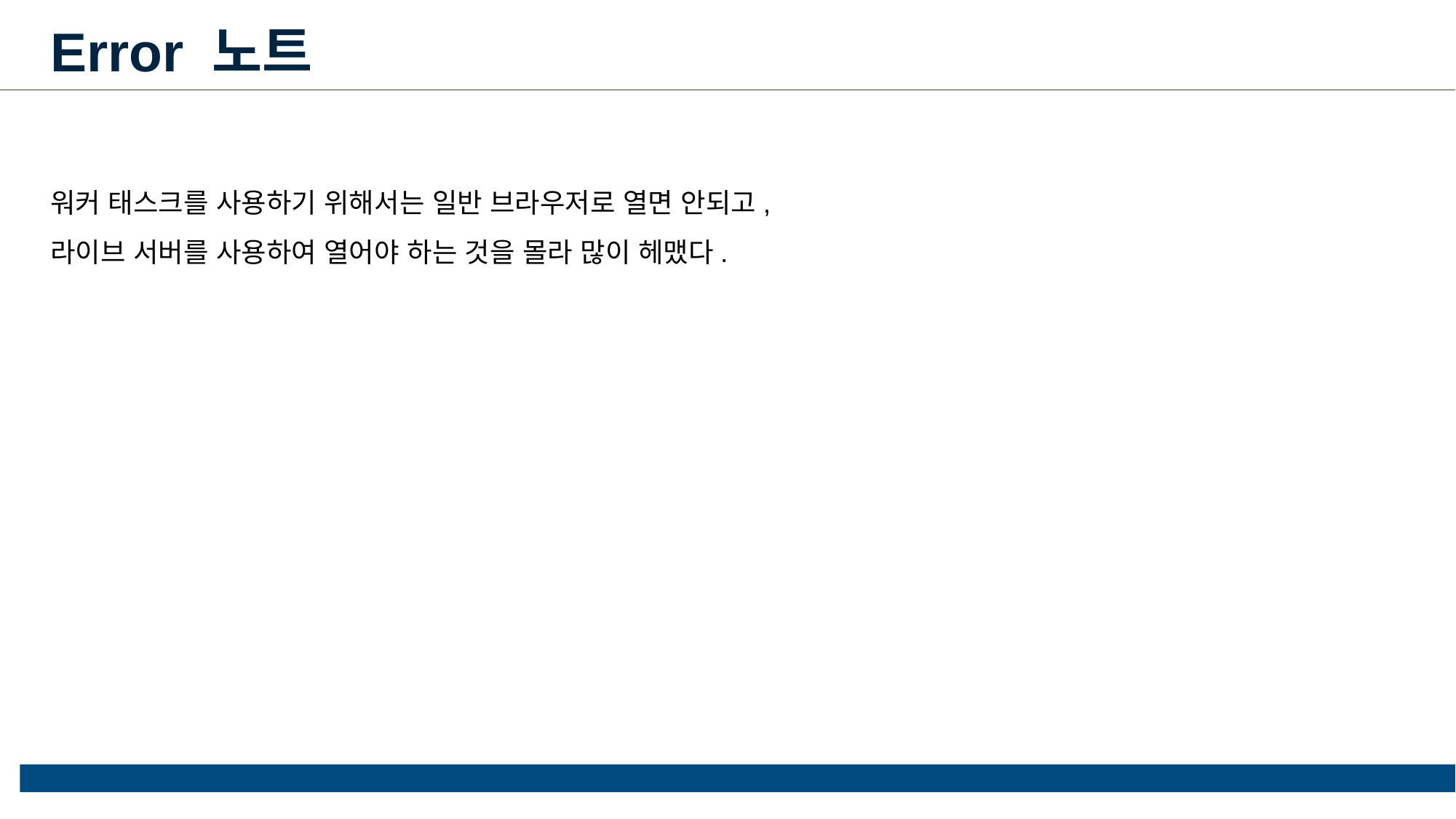

Error 노트
워커 태스크를 사용하기 위해서는 일반 브라우저로 열면 안되고,
라이브 서버를 사용하여 열어야 하는 것을 몰라 많이 헤맸다.